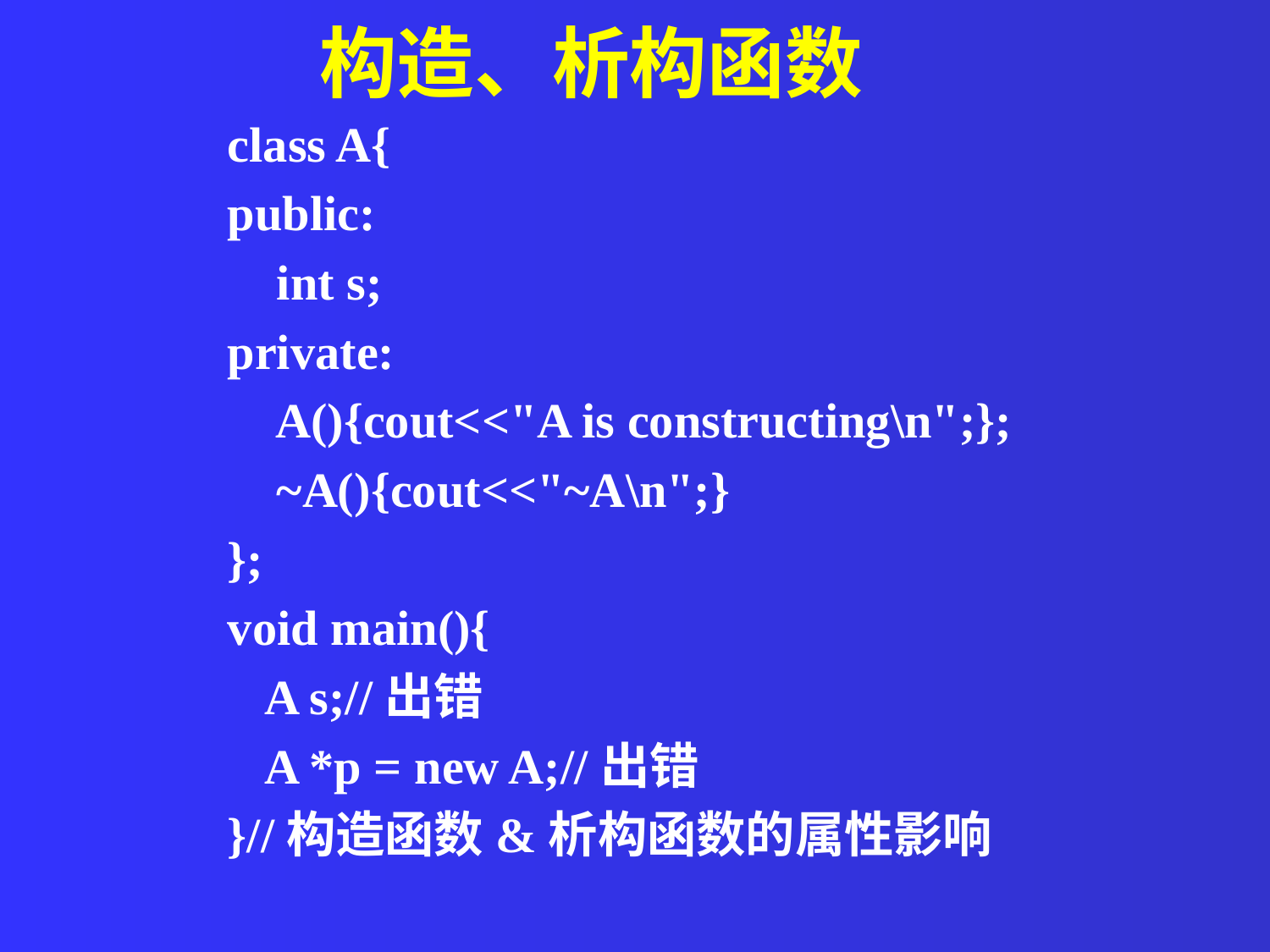

构造、析构函数
class A{
public:
    int s;
private:
	A(){cout<<"A is constructing\n";};
    ~A(){cout<<"~A\n";}
};
void main(){
   A s;//出错
   A *p = new A;//出错
}//构造函数&析构函数的属性影响